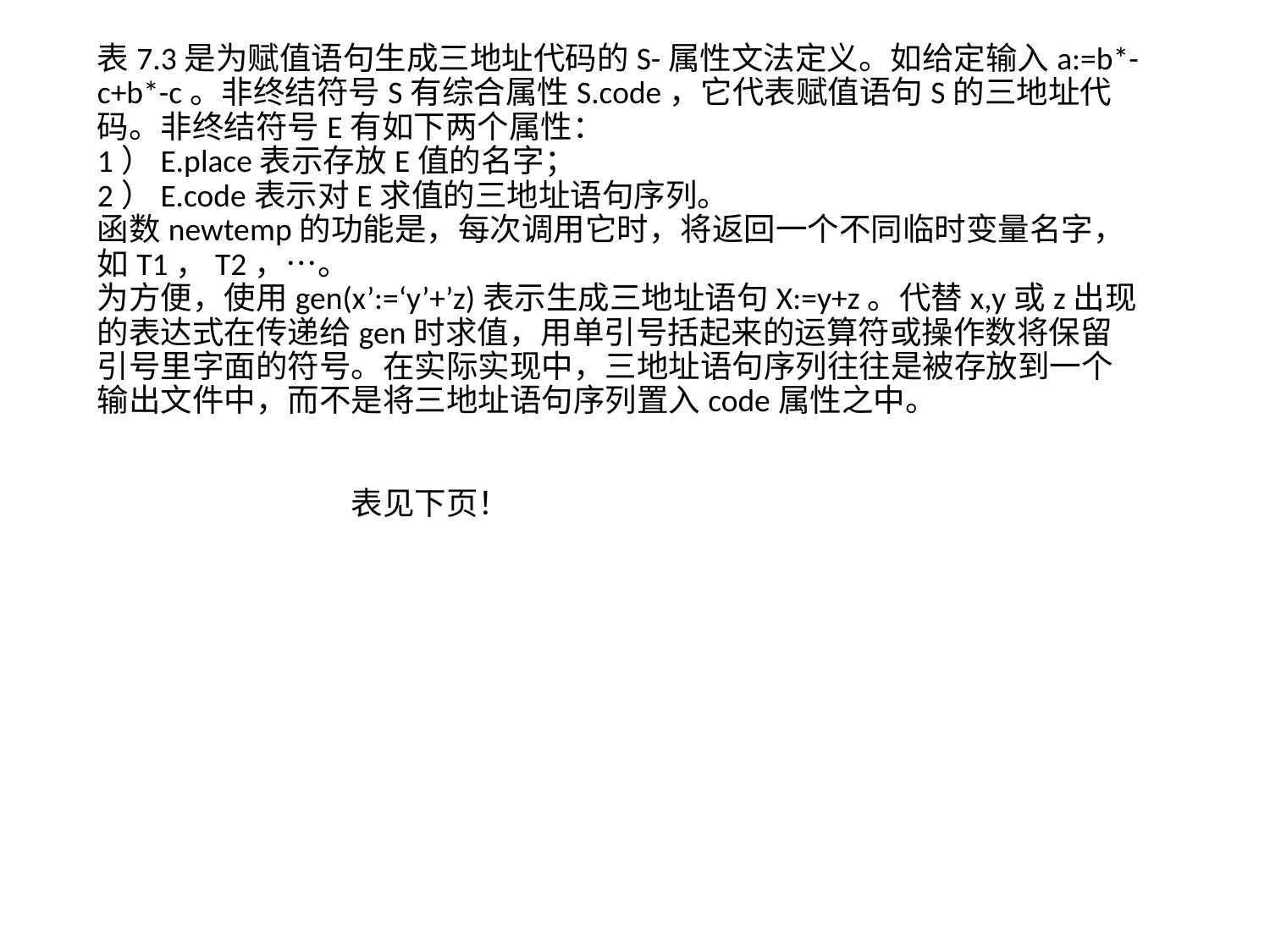

表7.3是为赋值语句生成三地址代码的S-属性文法定义。如给定输入a:=b*-c+b*-c。非终结符号S有综合属性S.code，它代表赋值语句S的三地址代码。非终结符号E有如下两个属性：
1）E.place表示存放E值的名字；
2）E.code表示对E求值的三地址语句序列。
函数newtemp的功能是，每次调用它时，将返回一个不同临时变量名字，如T1，T2，…。
为方便，使用gen(x’:=‘y’+’z)表示生成三地址语句X:=y+z。代替x,y或z出现的表达式在传递给gen时求值，用单引号括起来的运算符或操作数将保留引号里字面的符号。在实际实现中，三地址语句序列往往是被存放到一个输出文件中，而不是将三地址语句序列置入code属性之中。

		表见下页！